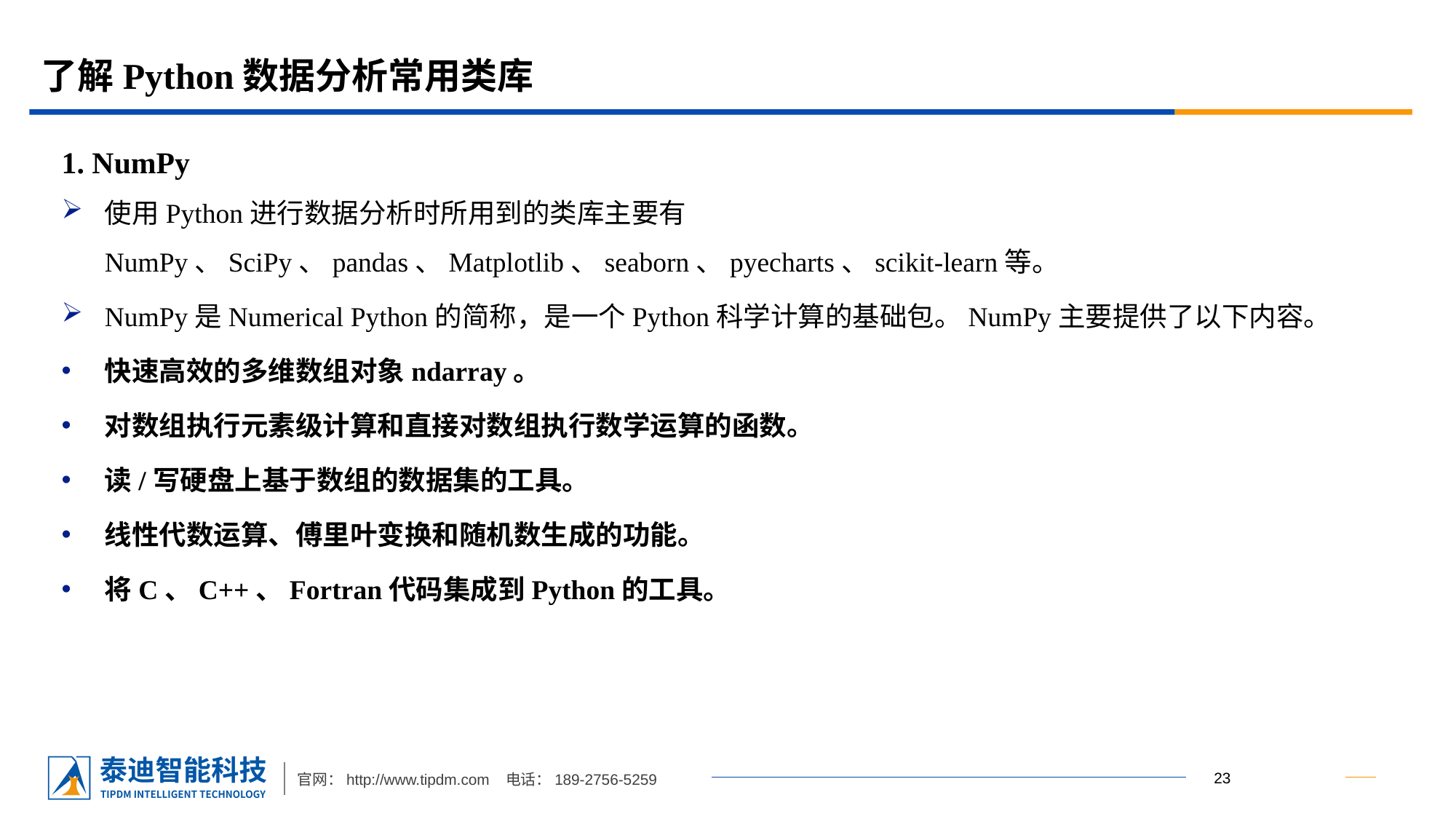

# 了解Python数据分析常用类库

使用Python进行数据分析时所用到的类库主要有NumPy、SciPy、pandas、Matplotlib、seaborn、pyecharts、scikit-learn等。
NumPy是Numerical Python的简称，是一个Python科学计算的基础包。NumPy主要提供了以下内容。
快速高效的多维数组对象ndarray。
对数组执行元素级计算和直接对数组执行数学运算的函数。
读/写硬盘上基于数组的数据集的工具。
线性代数运算、傅里叶变换和随机数生成的功能。
将C、C++、Fortran代码集成到Python的工具。

1. NumPy